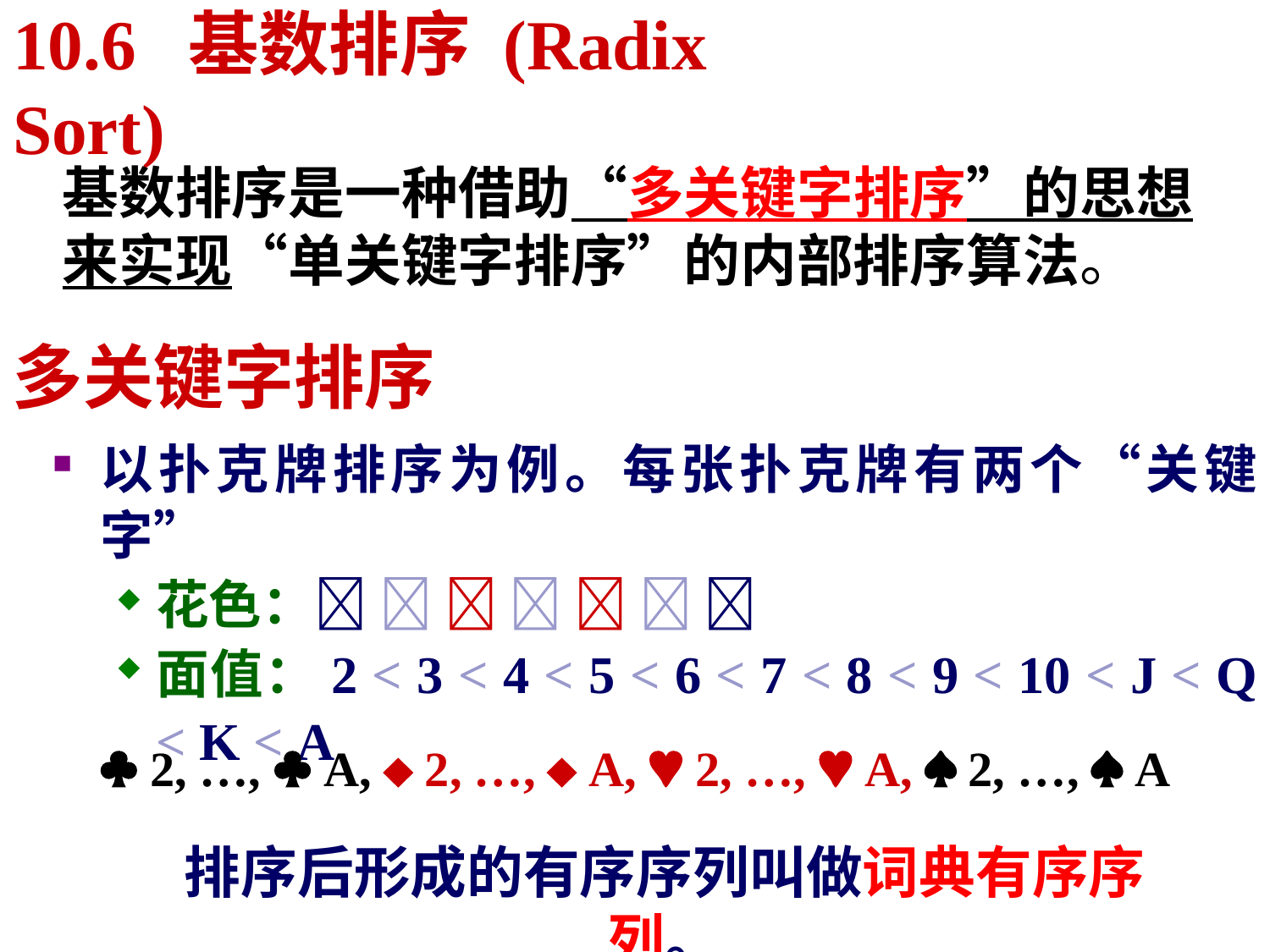

# 10.6  基数排序 (Radix Sort)
基数排序是一种借助“多关键字排序”的思想来实现“单关键字排序”的内部排序算法。
多关键字排序
以扑克牌排序为例。每张扑克牌有两个“关键字”
花色：♣ < ♦ < ♥ < ♠
面值：2 < 3 < 4 < 5 < 6 < 7 < 8 < 9 < 10 < J < Q < K < A
♣ 2, …, ♣ A, ♦ 2, …, ♦ A, ♥ 2, …, ♥ A, ♠ 2, …, ♠ A
排序后形成的有序序列叫做词典有序序列。